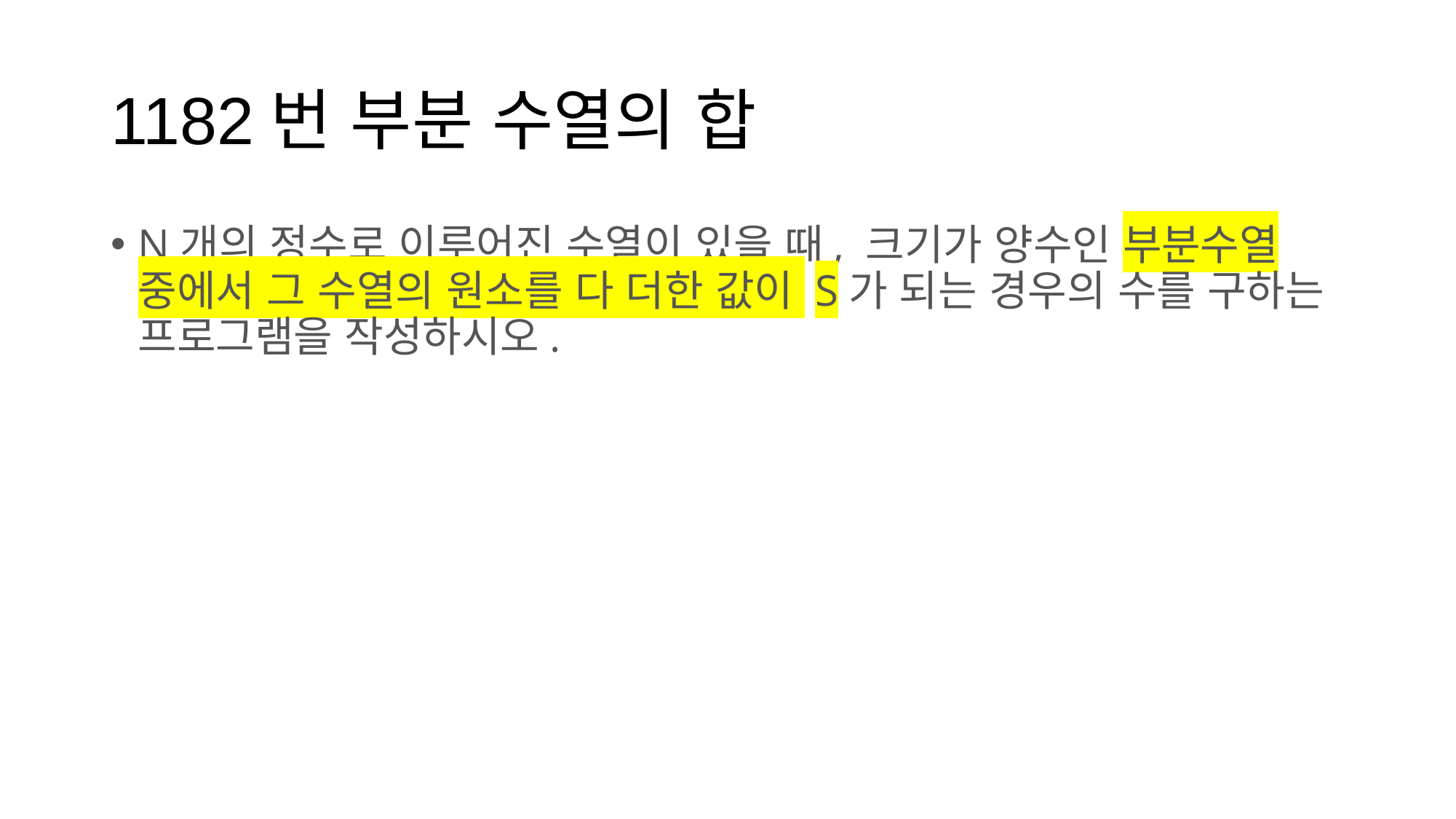

# 1182번 부분 수열의 합
N개의 정수로 이루어진 수열이 있을 때, 크기가 양수인 부분수열 중에서 그 수열의 원소를 다 더한 값이 S가 되는 경우의 수를 구하는 프로그램을 작성하시오.